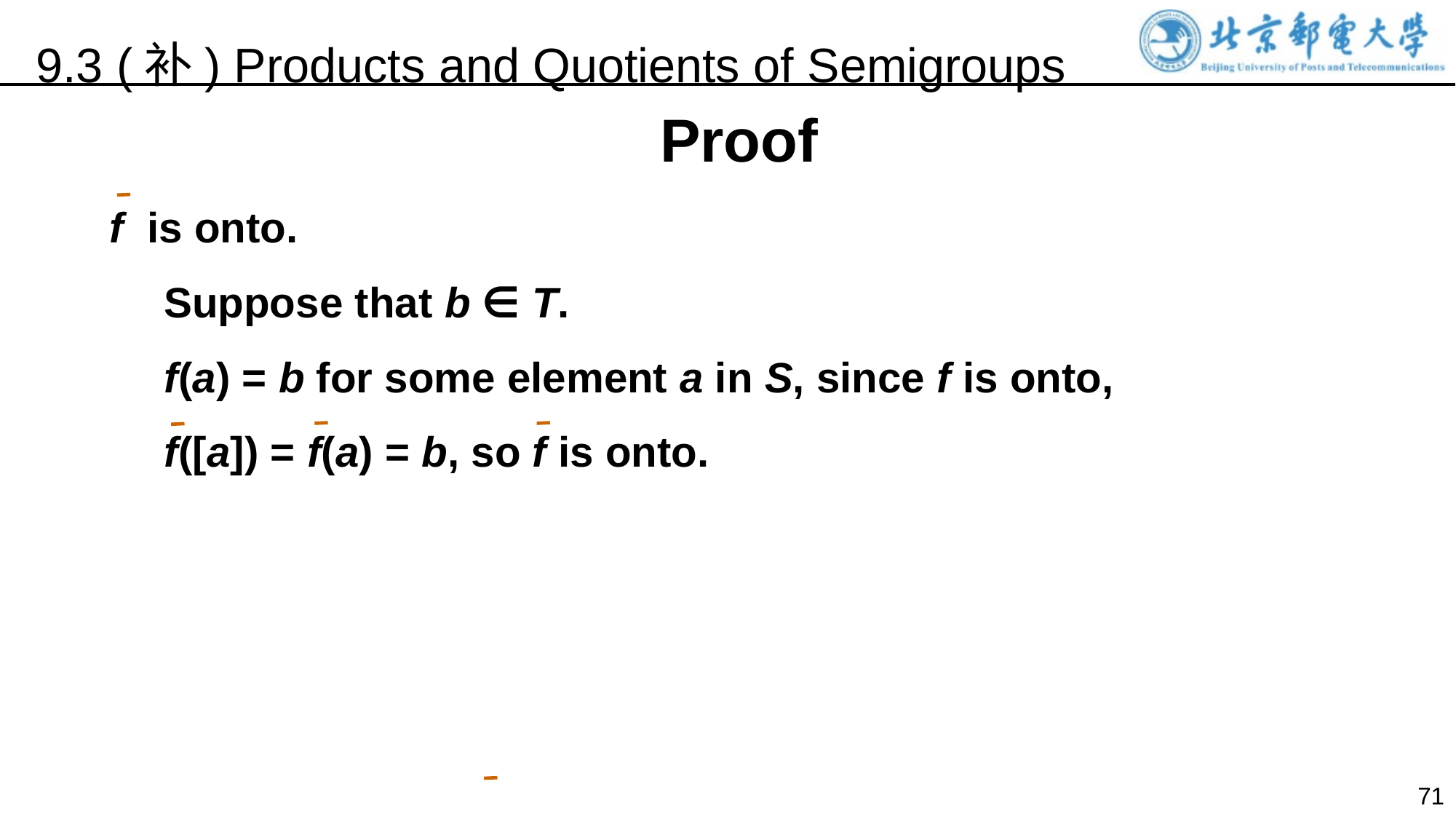

9.3 (补) Products and Quotients of Semigroups
Proof
f  is onto.
Suppose that b ∈ T.
f(a) = b for some element a in S, since f is onto,
f([a]) = f(a) = b, so f is onto.